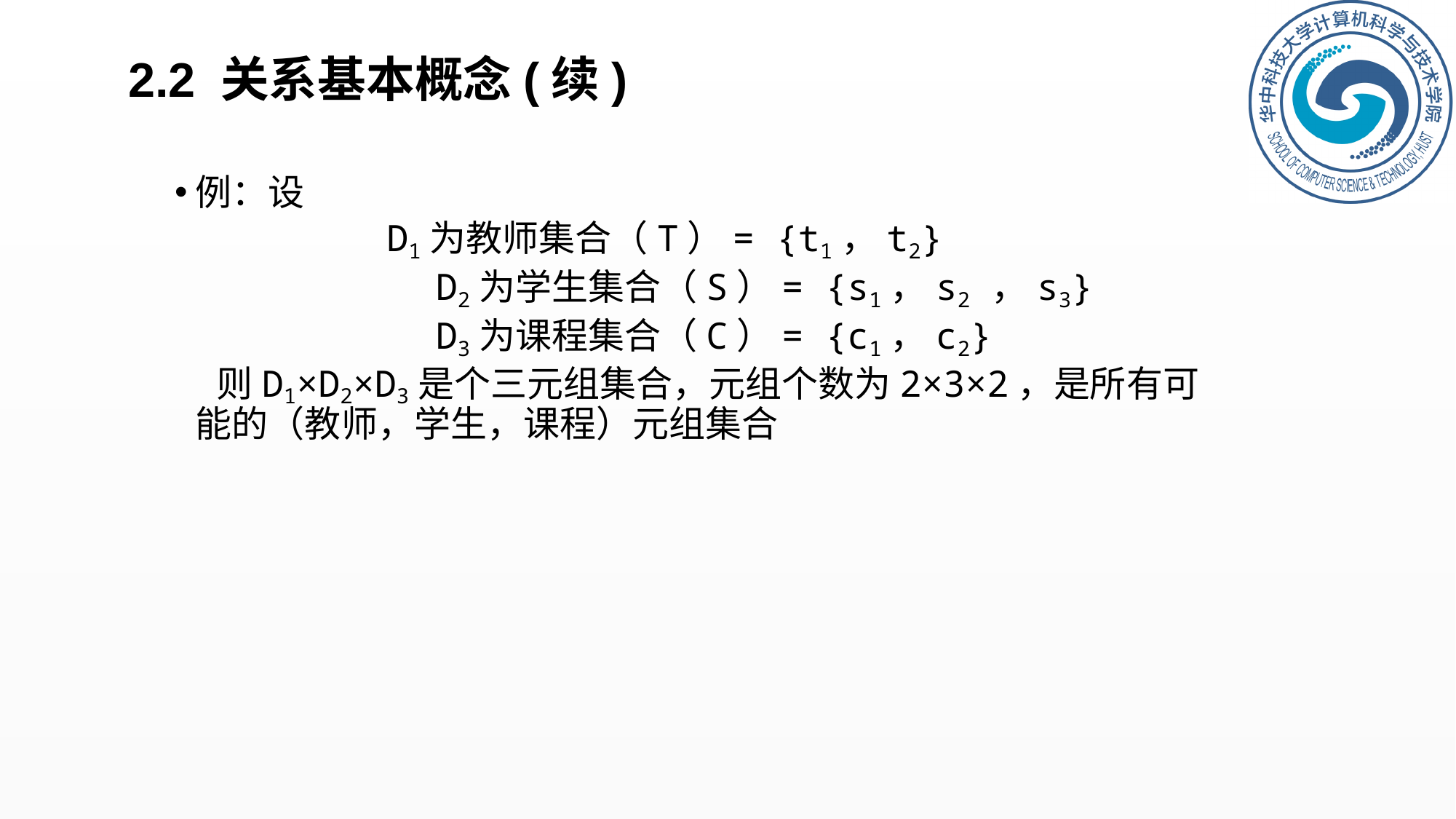

# 2.2 关系基本概念(续)
例：设
		     D1为教师集合（T）= {t1，t2}
		      D2为学生集合（S）= {s1，s2 ，s3}
		      D3为课程集合（C）= {c1，c2}
    则D1×D2×D3是个三元组集合，元组个数为2×3×2，是所有可能的（教师，学生，课程）元组集合